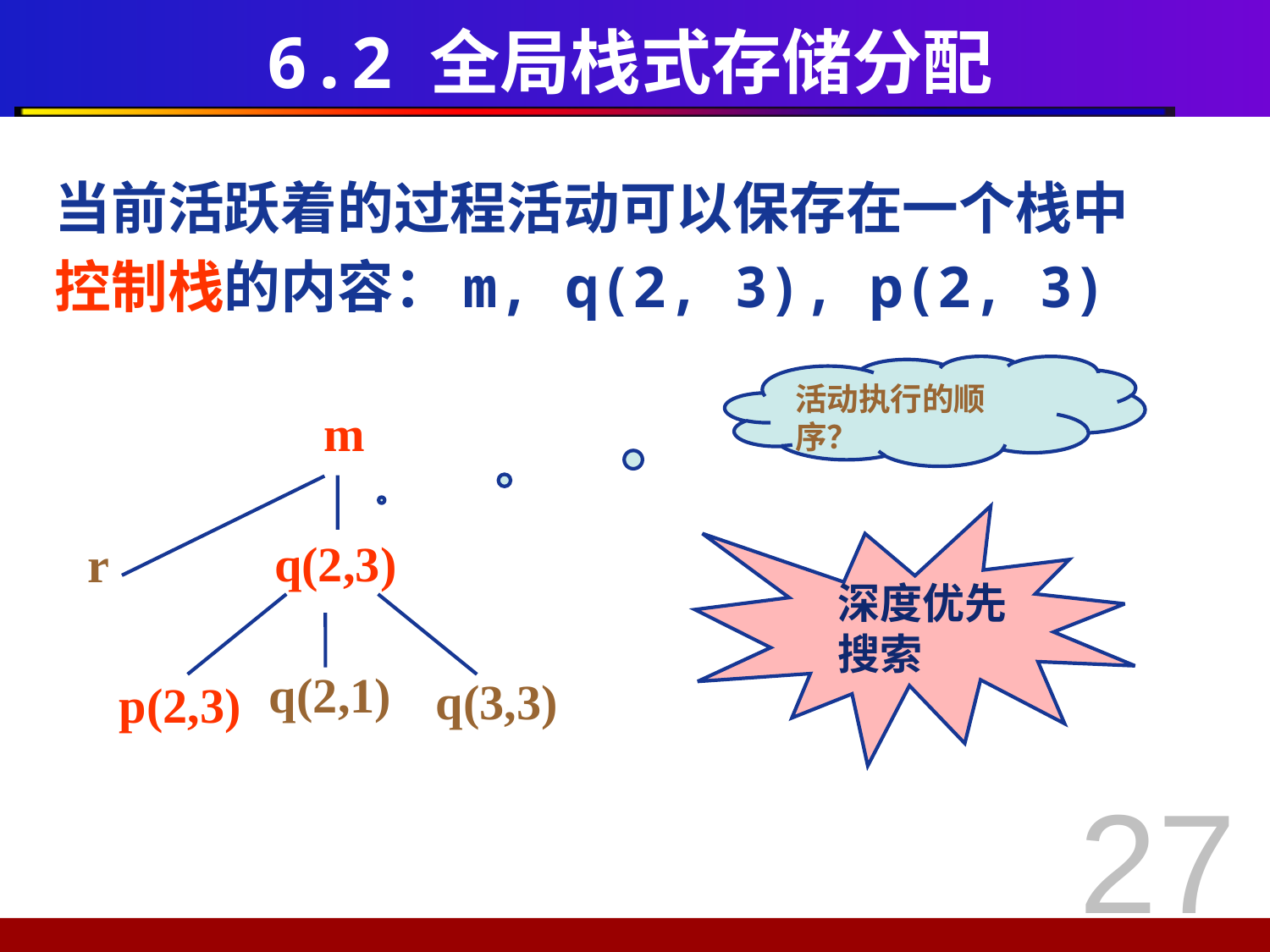

# 6.2 全局栈式存储分配
当前活跃着的过程活动可以保存在一个栈中
控制栈的内容：m, q(2, 3), p(2, 3)
活动执行的顺序？
m

q(2,3)
r

q(2,1)
q(3,3)
p(2,3)

深度优先
搜索
27